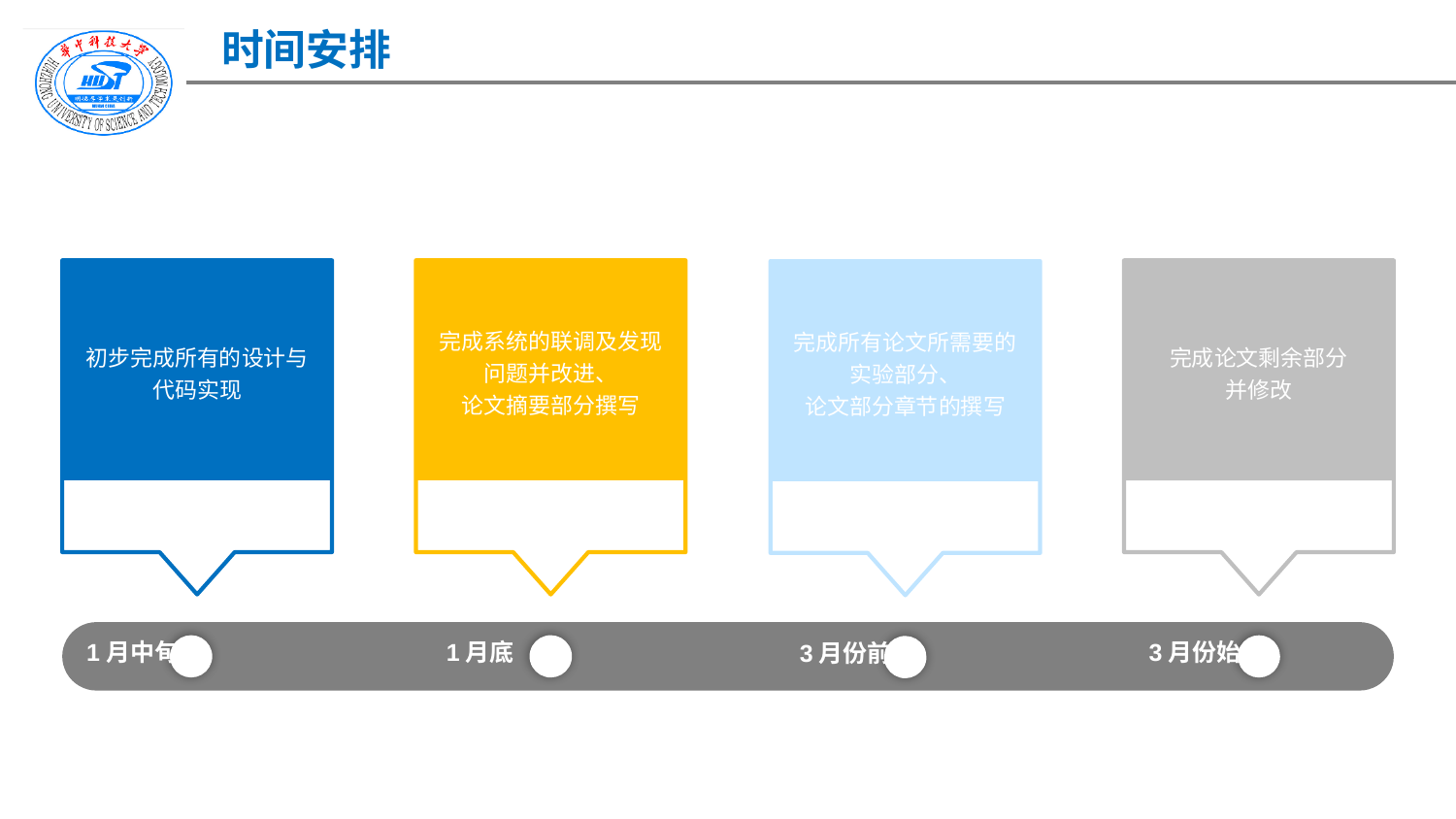

时间安排

初步完成所有的设计与代码实现

1月中旬

完成系统的联调及发现问题并改进、
论文摘要部分撰写

1月底

完成论文剩余部分
并修改

完成所有论文所需要的实验部分、
论文部分章节的撰写

3月份前

3月份始